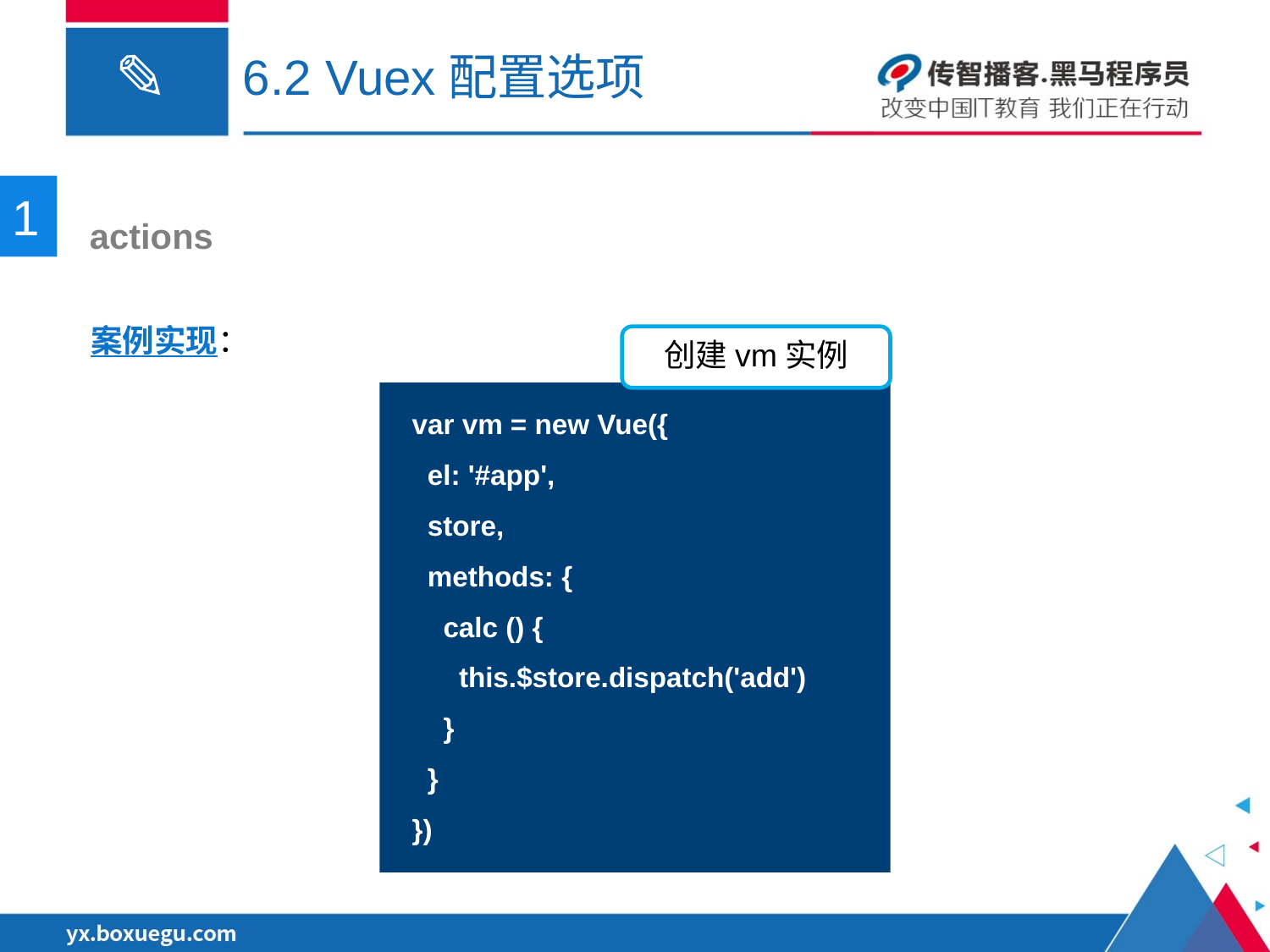

# 6.2 Vuex配置选项

1
  actions
案例实现：
创建vm实例

var vm = new Vue({
  el: '#app',
  store,
  methods: {
    calc () {
      this.$store.dispatch('add')
    }
  }
})